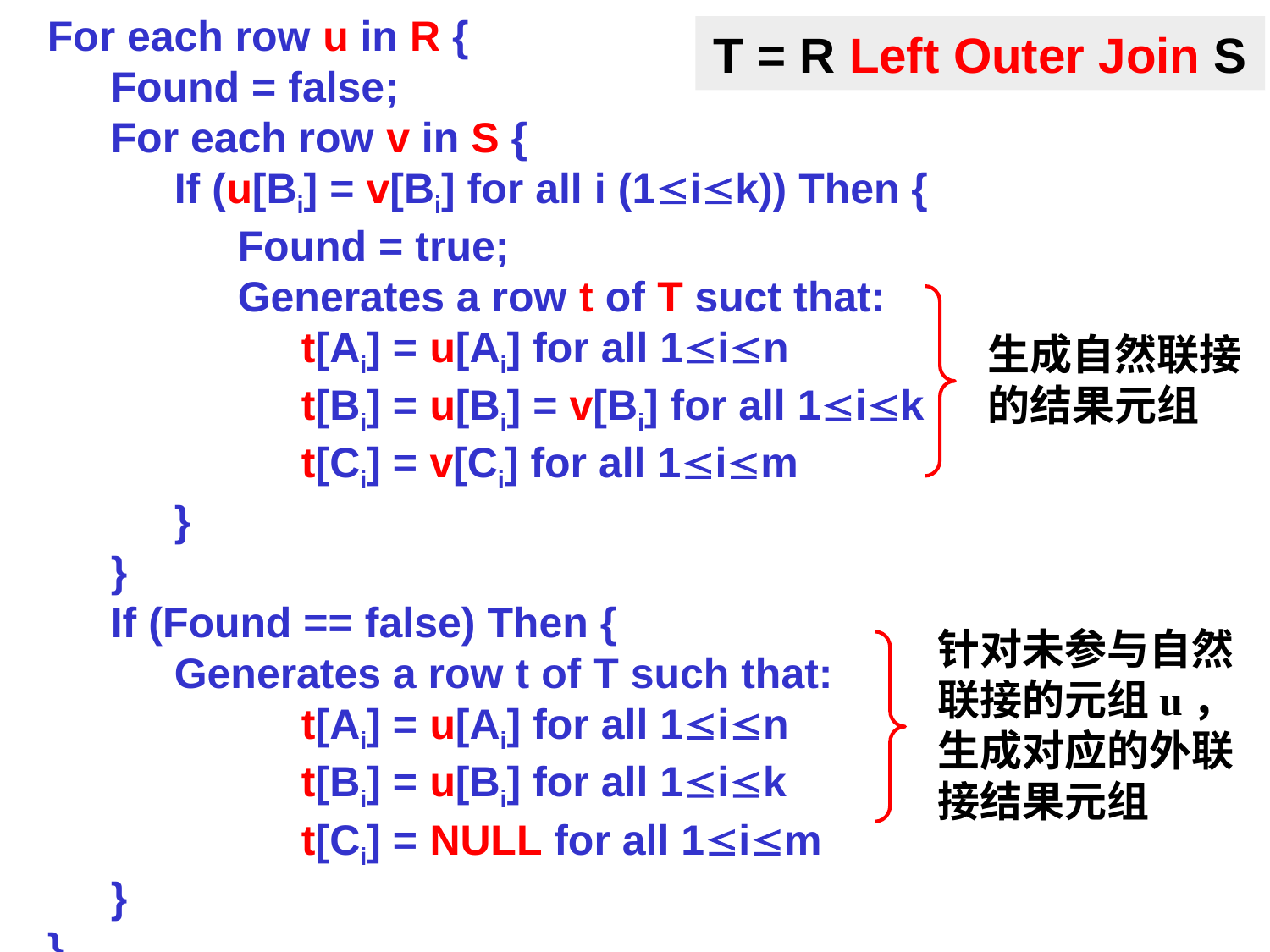

# For each row u in R {
Found = false;
For each row v in S {
If (u[Bi] = v[Bi] for all i (1≤i≤k)) Then {
Found = true;
Generates a row t of T suct that:
t[Ai] = u[Ai] for all 1≤i≤n
t[Bi] = u[Bi] = v[Bi] for all 1≤i≤k
t[Ci] = v[Ci] for all 1≤i≤m
}
}
If (Found == false) Then {
Generates a row t of T such that:
t[Ai] = u[Ai] for all 1≤i≤n
t[Bi] = u[Bi] for all 1≤i≤k
t[Ci] = NULL for all 1≤i≤m
}
}
T = R Left Outer Join S

生成自然联接的结果元组
针对未参与自然联接的元组u，生成对应的外联接结果元组

Database Principles & Programming
181